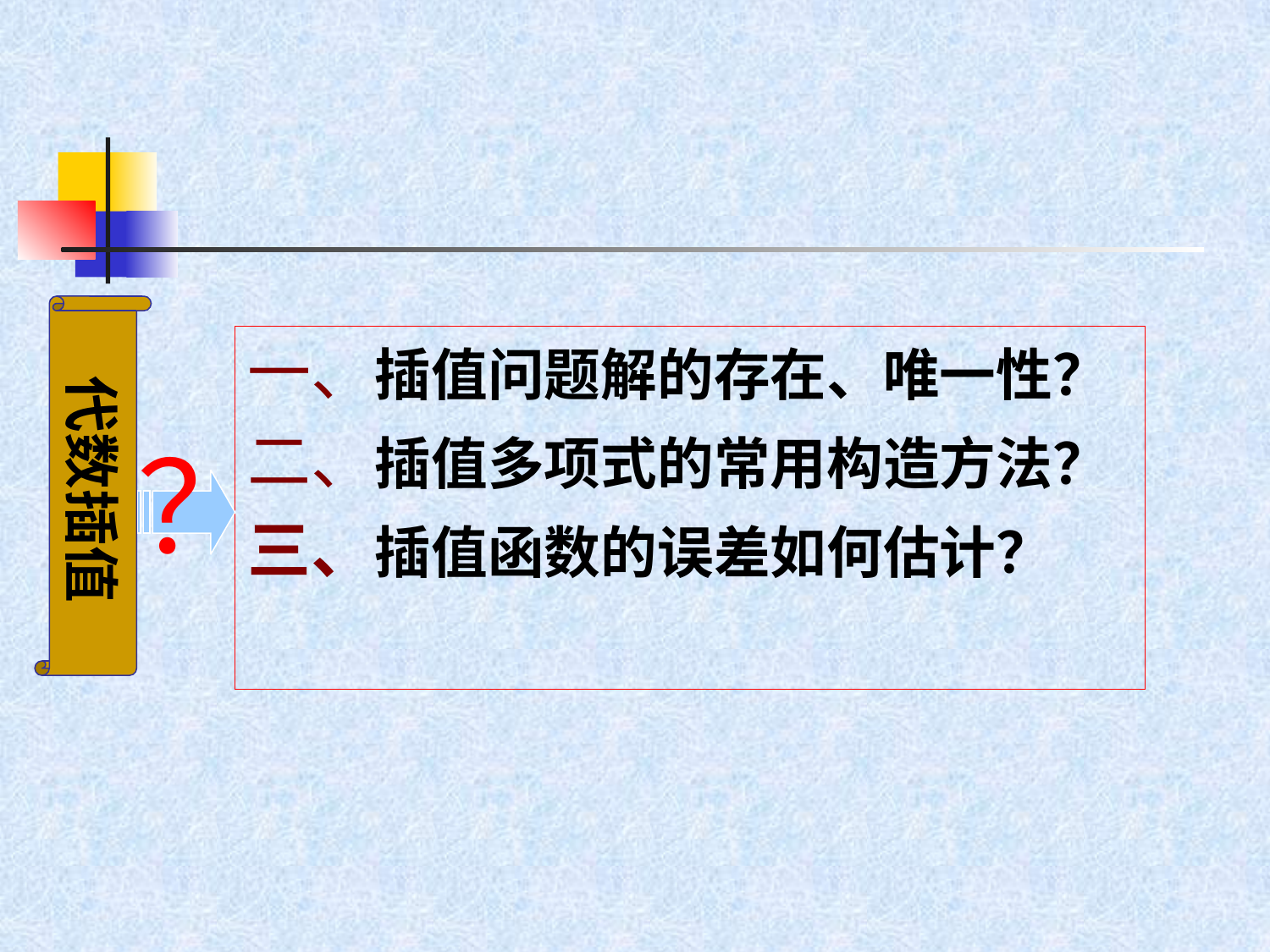

代数插值
一、插值问题解的存在、唯一性？
二、插值多项式的常用构造方法？
三、插值函数的误差如何估计？
？